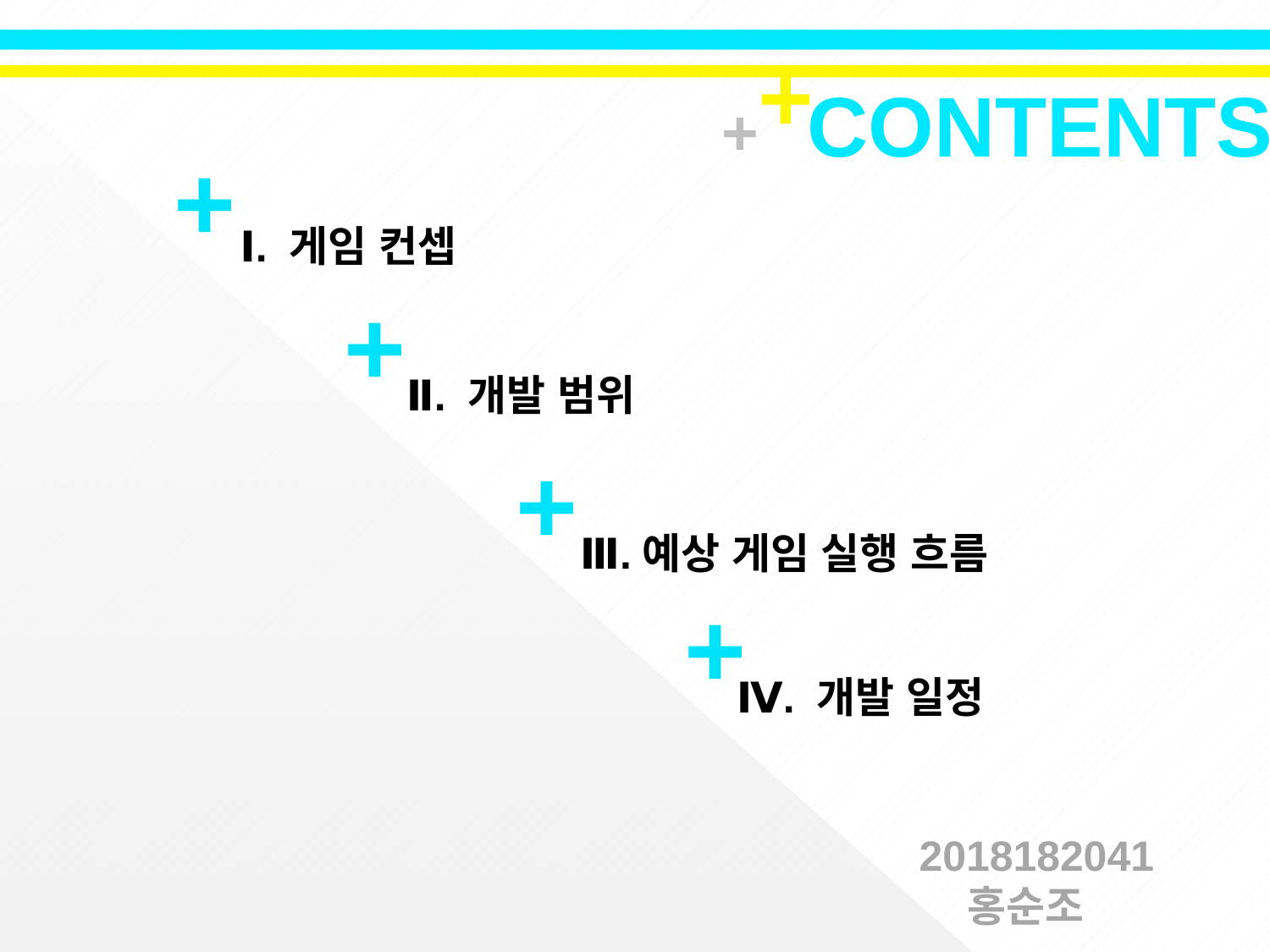

+
+

CONTENTS

+
Ⅰ. 게임 컨셉
+
Ⅱ. 개발 범위
+
Ⅲ.예상 게임 실행 흐름
+
Ⅳ. 개발 일정
2018182041
    홍순조